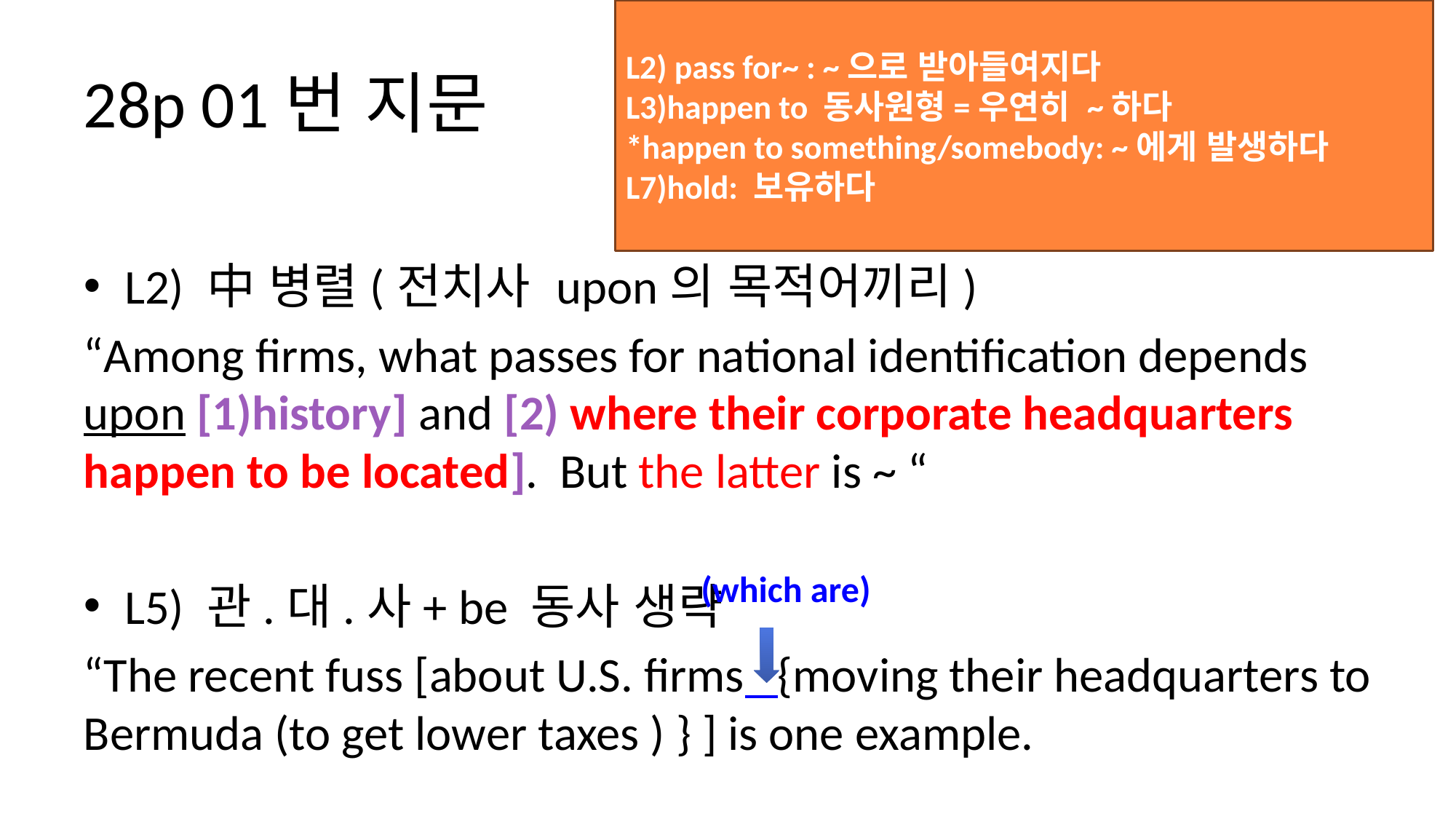

L2) pass for~ : ~으로 받아들여지다
L3)happen to 동사원형=우연히 ~하다
*happen to something/somebody: ~에게 발생하다
L7)hold: 보유하다

# 28p 01번 지문
L2) 中 병렬(전치사 upon의 목적어끼리)
“Among firms, what passes for national identification depends upon [1)history] and [2) where their corporate headquarters happen to be located].  But the latter is ~ “

L5) 관.대.사+ be 동사 생략
“The recent fuss [about U.S. firms   {moving their headquarters to Bermuda (to get lower taxes ) } ] is one example.
(which are)